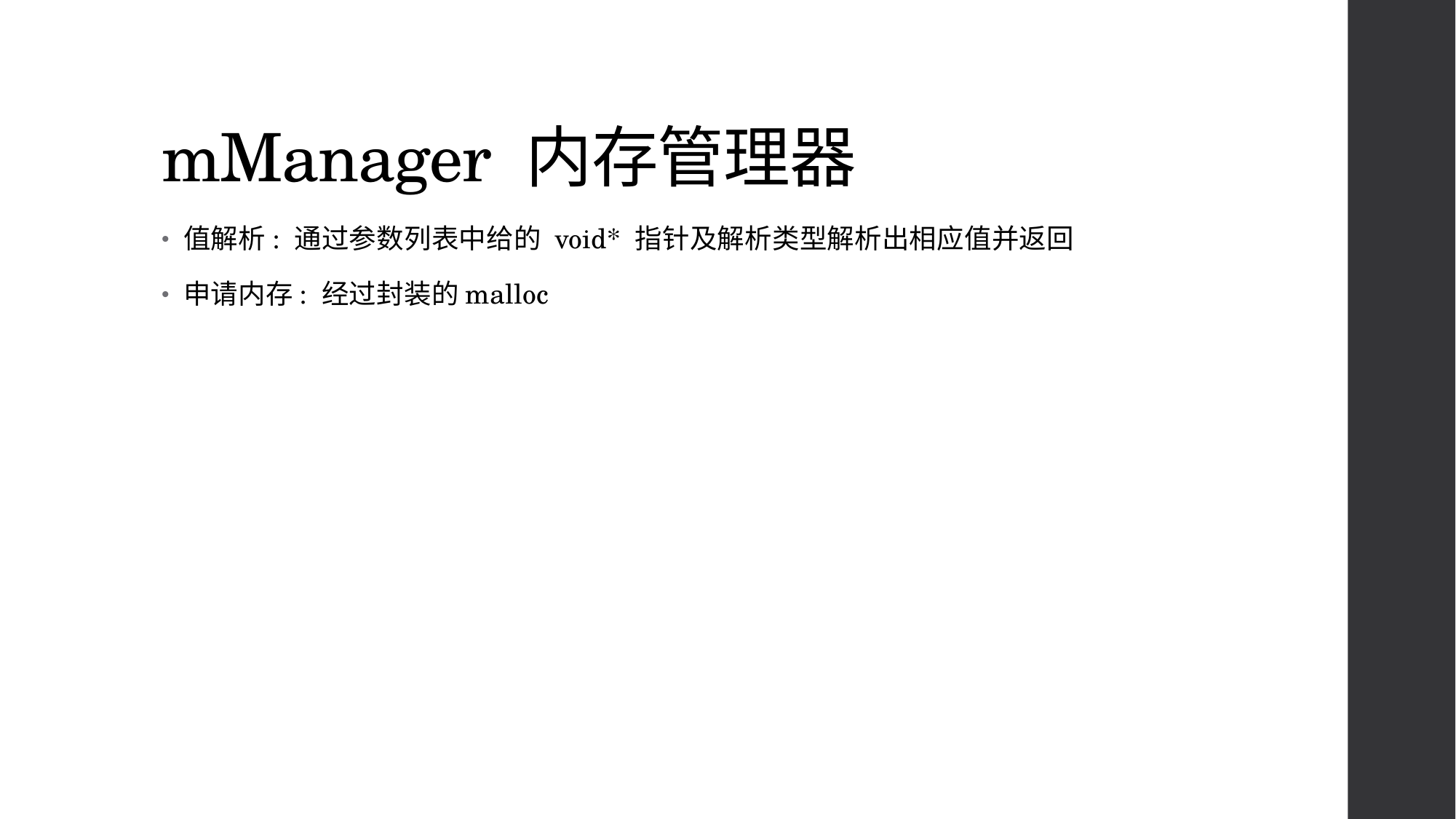

# mManager 内存管理器
值解析: 通过参数列表中给的 void* 指针及解析类型解析出相应值并返回
申请内存: 经过封装的malloc